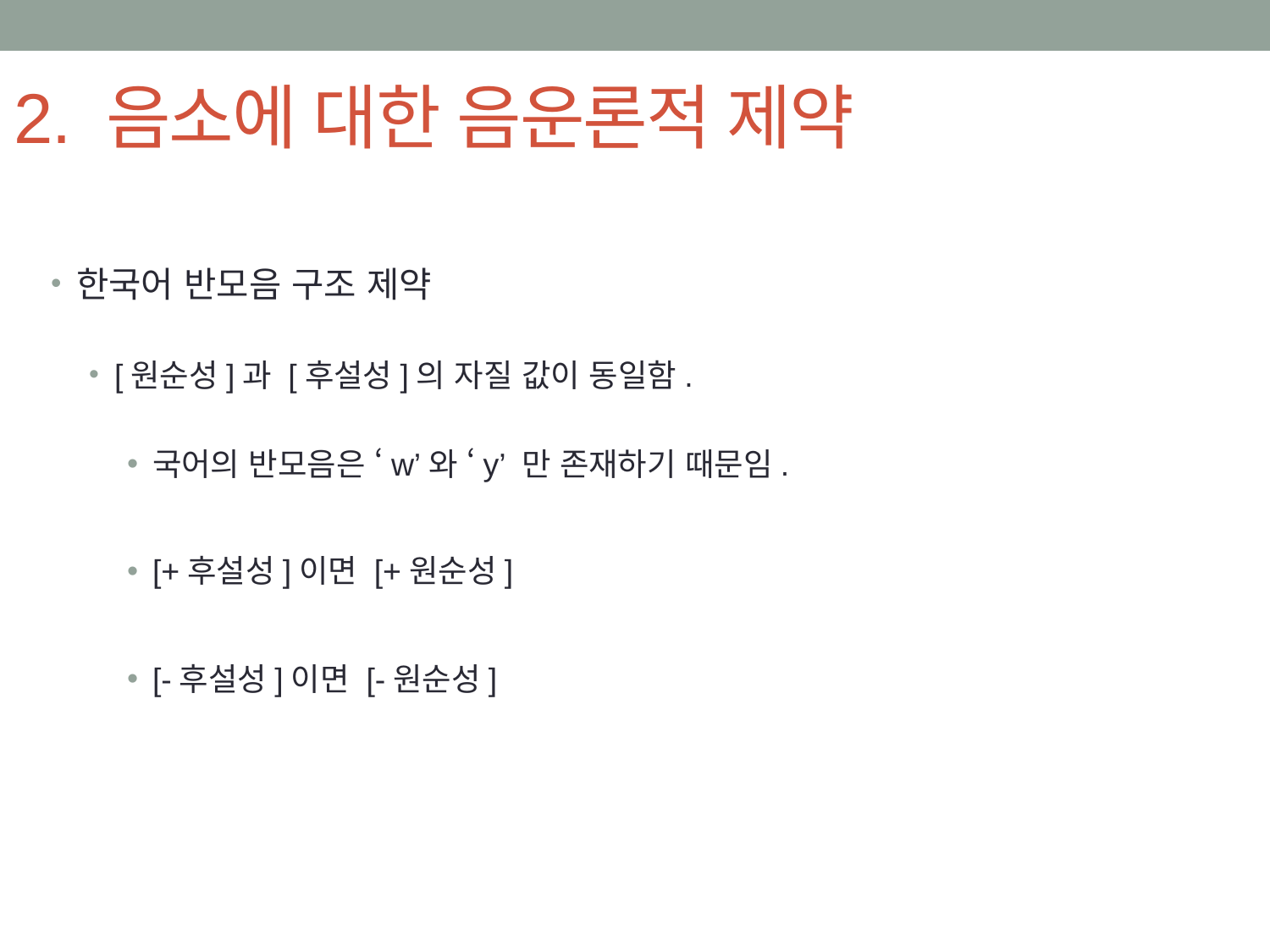

# 2. 음소에 대한 음운론적 제약

한국어 반모음 구조 제약

[원순성]과 [후설성]의 자질 값이 동일함.

국어의 반모음은 ‘w’와 ‘y’ 만 존재하기 때문임.

[+후설성]이면 [+원순성]

[-후설성]이면 [-원순성]